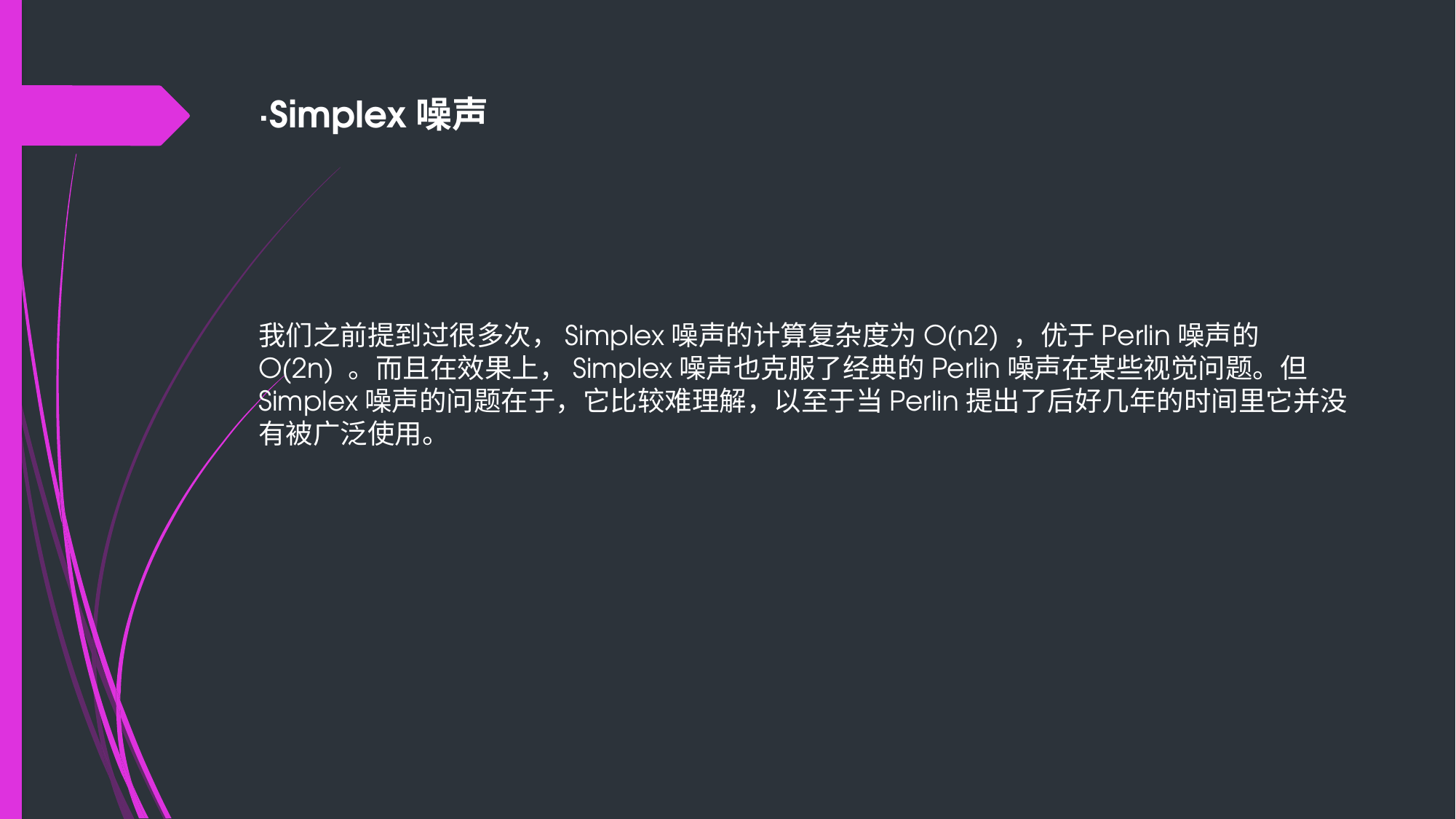

·Simplex噪声

我们之前提到过很多次，Simplex噪声的计算复杂度为O(n2) ，优于Perlin噪声的O(2n) 。而且在效果上，Simplex噪声也克服了经典的Perlin噪声在某些视觉问题。但Simplex噪声的问题在于，它比较难理解，以至于当Perlin提出了后好几年的时间里它并没有被广泛使用。